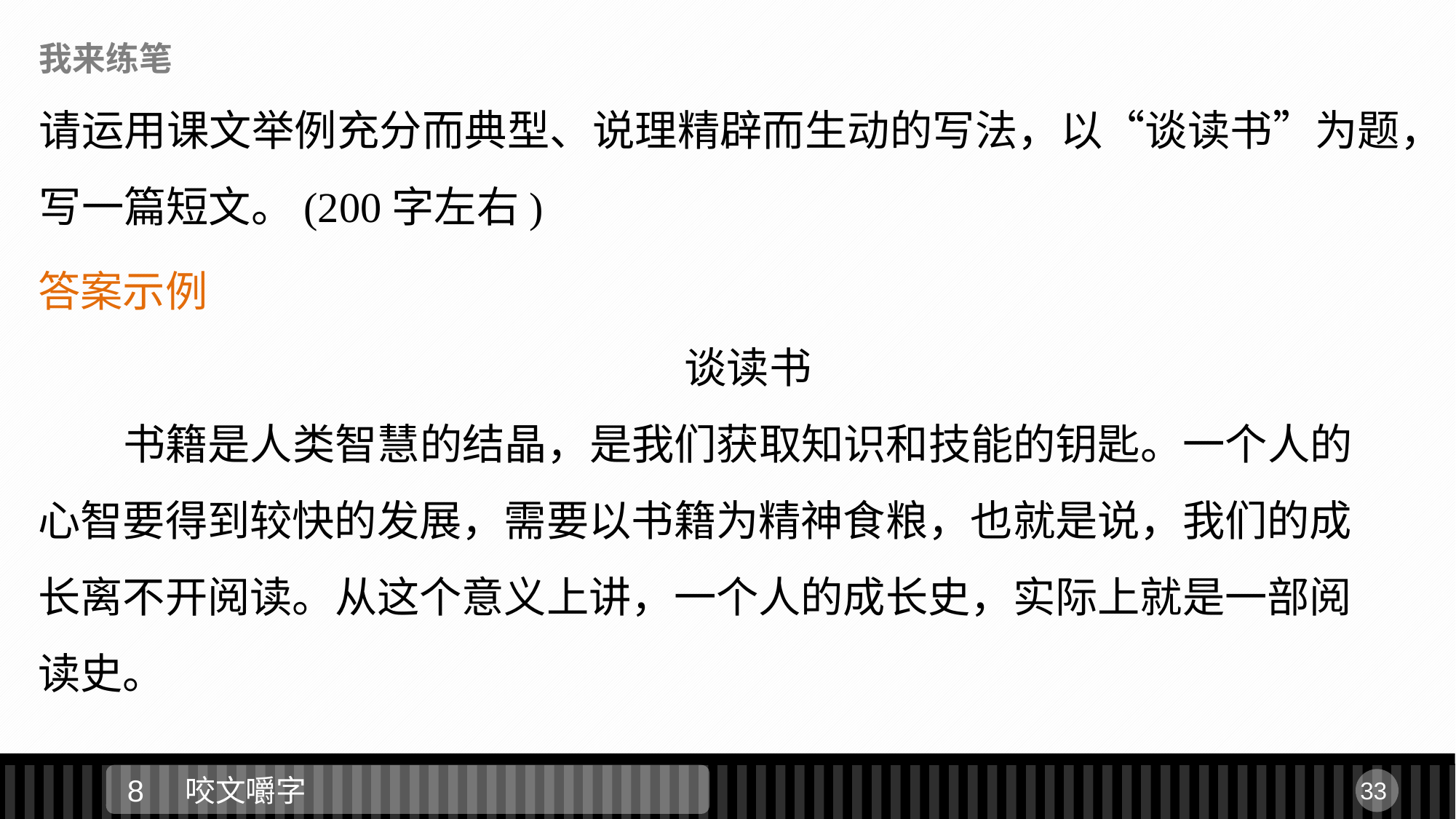

我来练笔
请运用课文举例充分而典型、说理精辟而生动的写法，以“谈读书”为题，写一篇短文。(200字左右)
答案示例
谈读书
书籍是人类智慧的结晶，是我们获取知识和技能的钥匙。一个人的心智要得到较快的发展，需要以书籍为精神食粮，也就是说，我们的成长离不开阅读。从这个意义上讲，一个人的成长史，实际上就是一部阅读史。